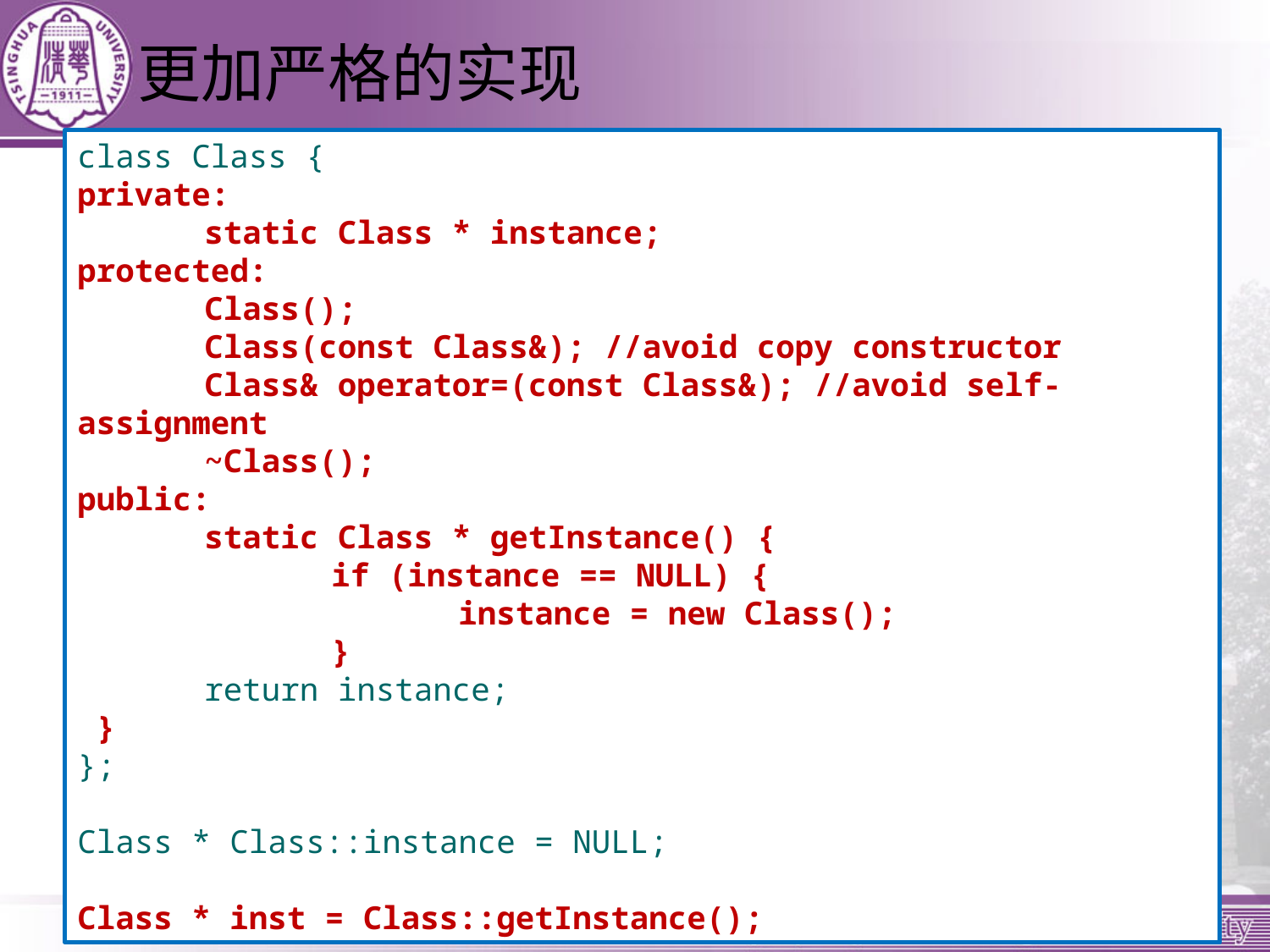

# 更加严格的实现
class Class {
private:
	static Class * instance;
protected:
	Class();
	Class(const Class&); //avoid copy constructor
	Class& operator=(const Class&); //avoid self-assignment
	~Class();
public:
	static Class * getInstance() {
		if (instance == NULL) {
			instance = new Class();
		}
	return instance;
 }
};

Class * Class::instance = NULL;

Class * inst = Class::getInstance();